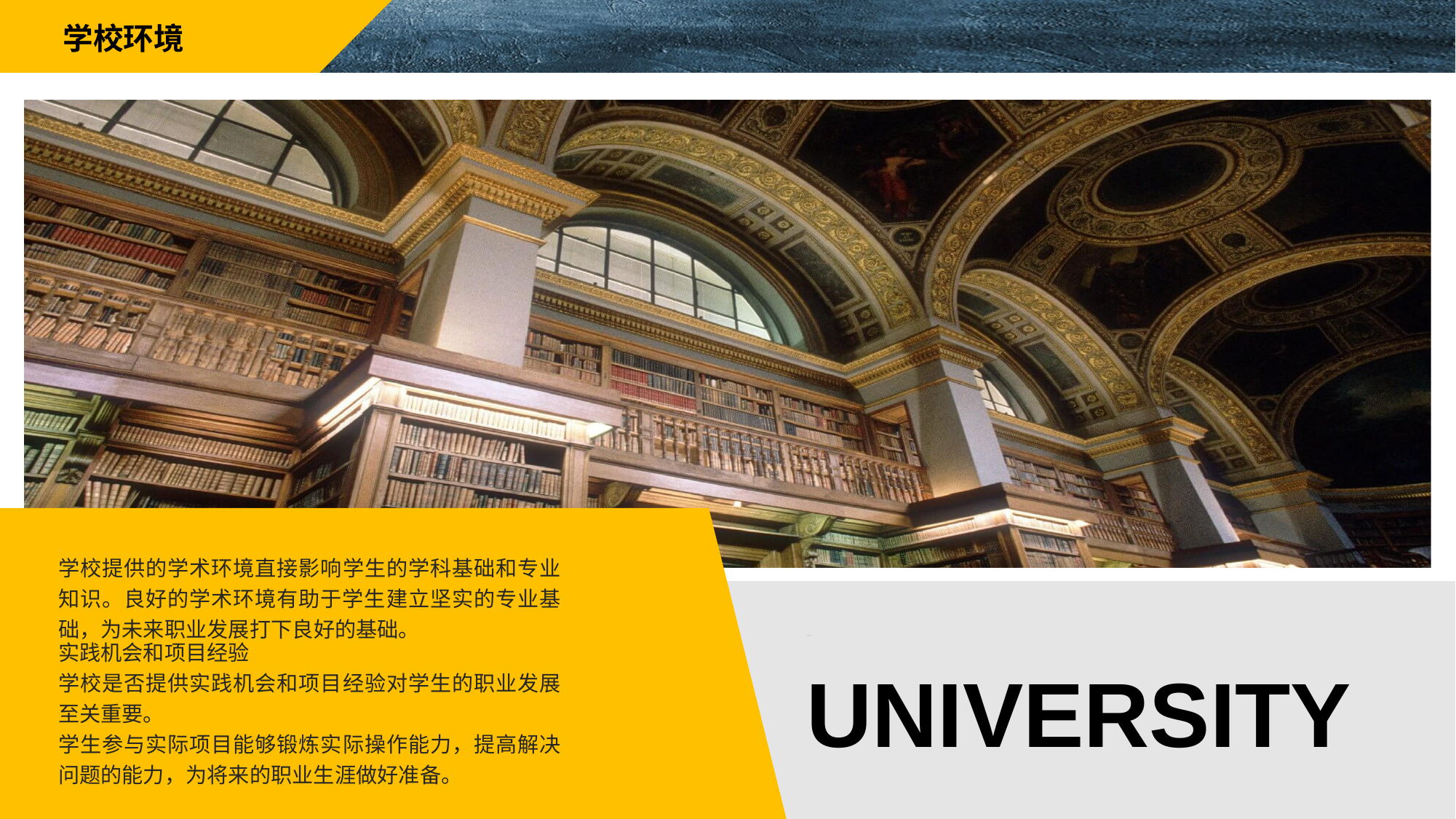

学校环境

学校提供的学术环境直接影响学生的学科基础和专业知识。良好的学术环境有助于学生建立坚实的专业基础，为未来职业发展打下良好的基础。

实践机会和项目经验
学校是否提供实践机会和项目经验对学生的职业发展至关重要。
学生参与实际项目能够锻炼实际操作能力，提高解决问题的能力，为将来的职业生涯做好准备。
UNIVERSITY